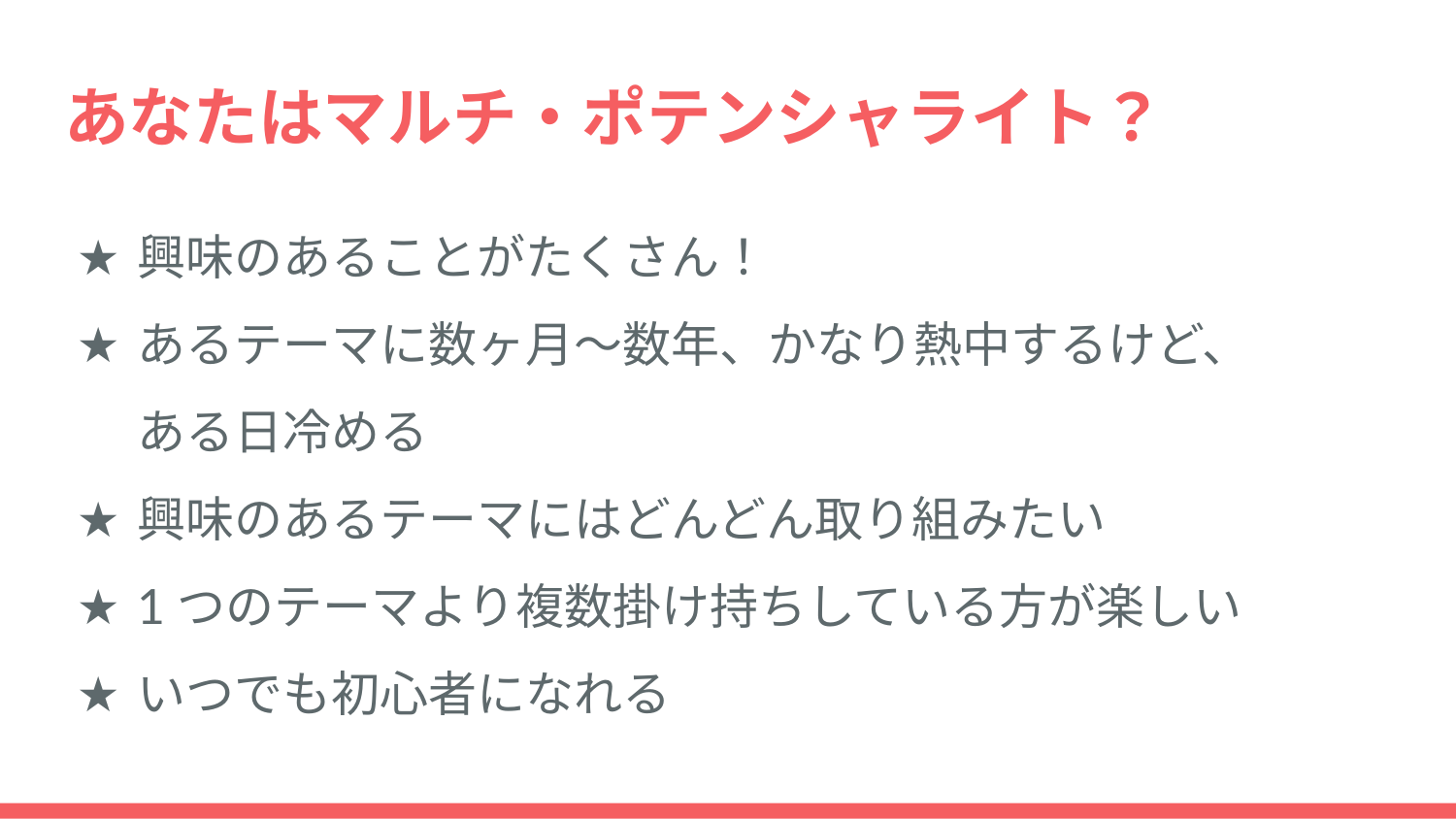

# あなたはマルチ・ポテンシャライト？
興味のあることがたくさん！
あるテーマに数ヶ月〜数年、かなり熱中するけど、
ある日冷める
興味のあるテーマにはどんどん取り組みたい
1つのテーマより複数掛け持ちしている方が楽しい
いつでも初心者になれる